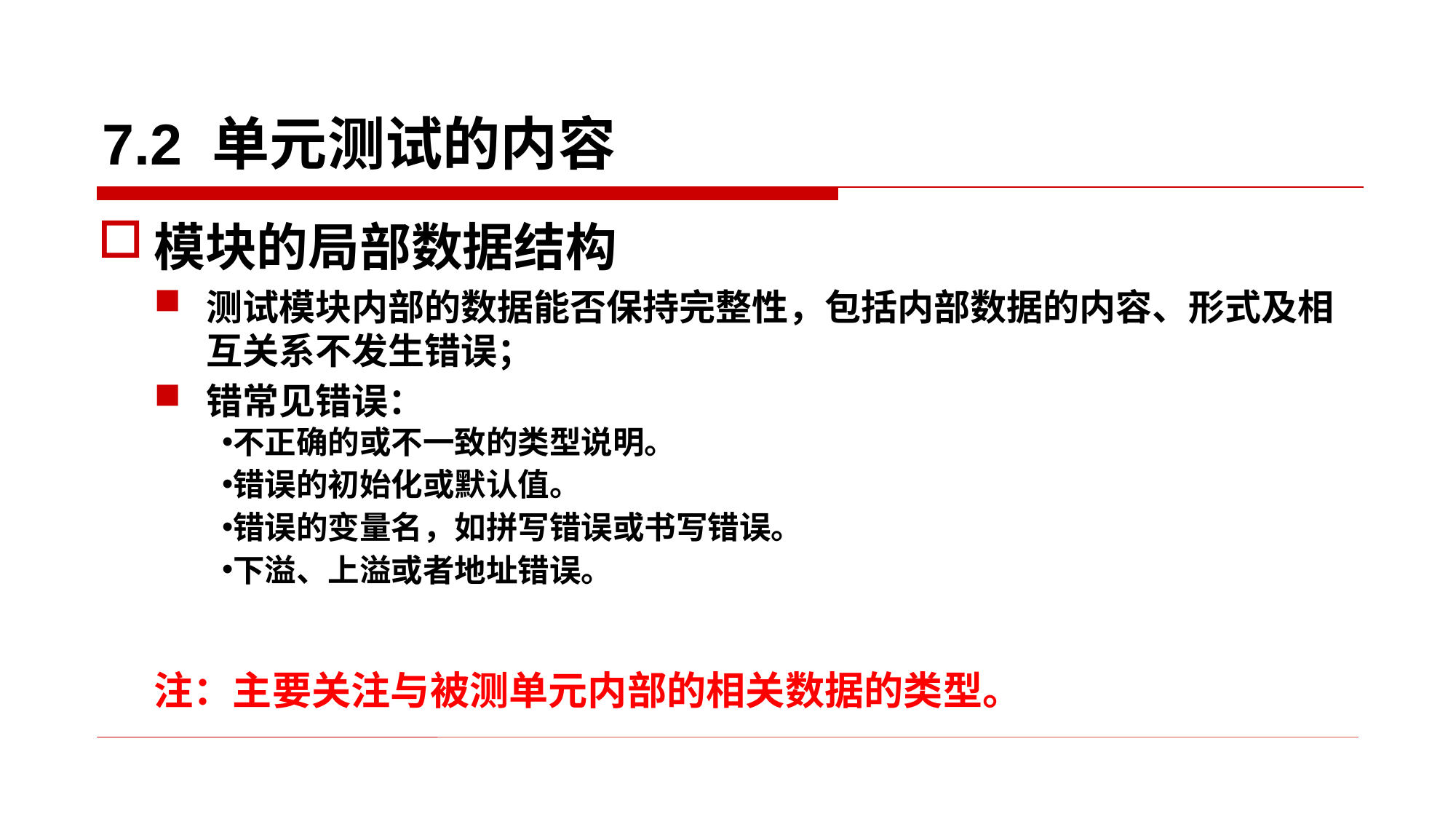

# 7.2 单元测试的内容
模块的局部数据结构
测试模块内部的数据能否保持完整性，包括内部数据的内容、形式及相互关系不发生错误；
错常见错误：
不正确的或不一致的类型说明。
错误的初始化或默认值。
错误的变量名，如拼写错误或书写错误。
下溢、上溢或者地址错误。

注：主要关注与被测单元内部的相关数据的类型。

13